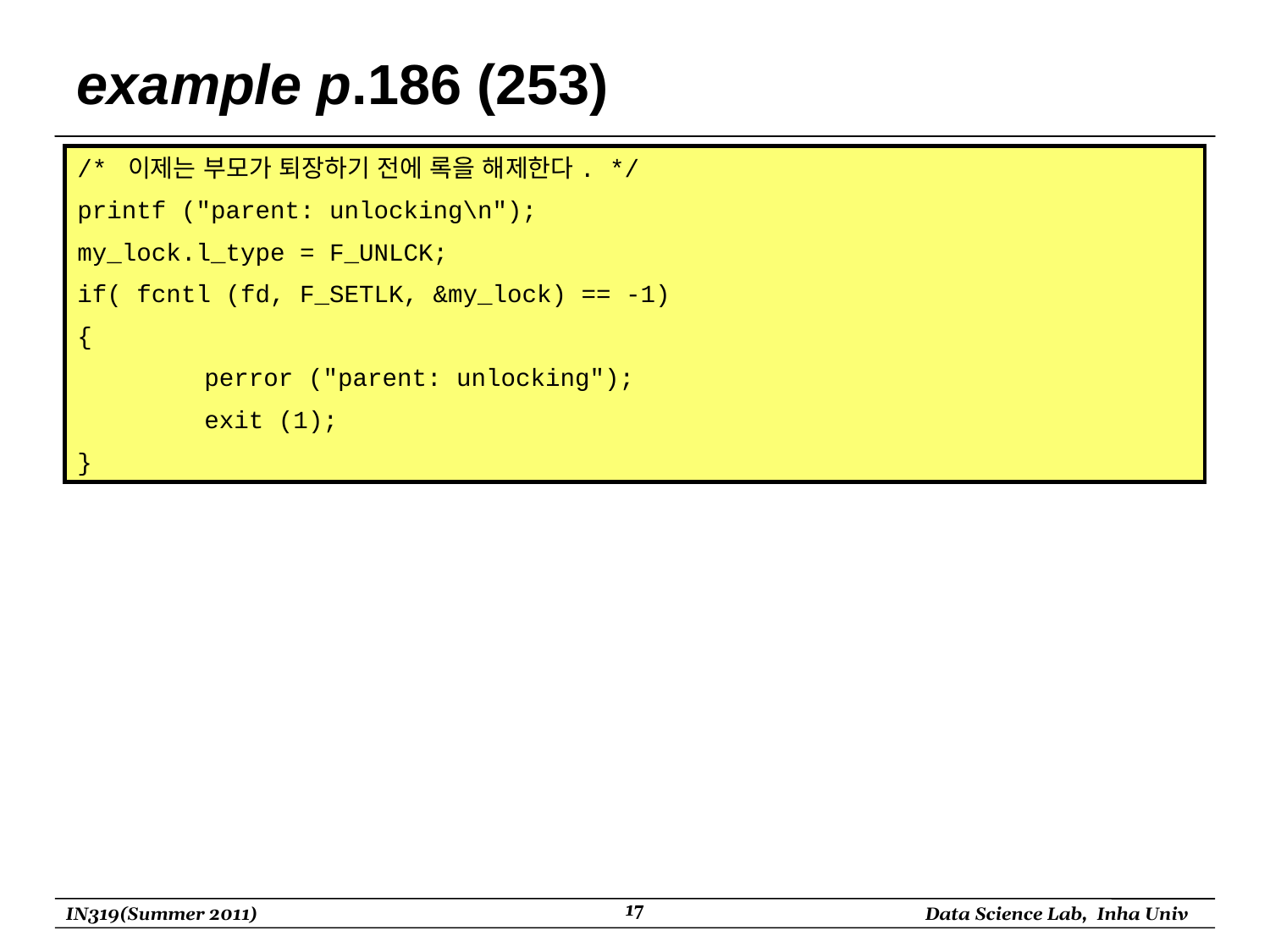

# example p.186 (253)

/* 이제는 부모가 퇴장하기 전에 록을 해제한다. */
printf ("parent: unlocking\n");
my_lock.l_type = F_UNLCK;
if( fcntl (fd, F_SETLK, &my_lock) == -1)
{
 	perror ("parent: unlocking");
 	exit (1);
}
17